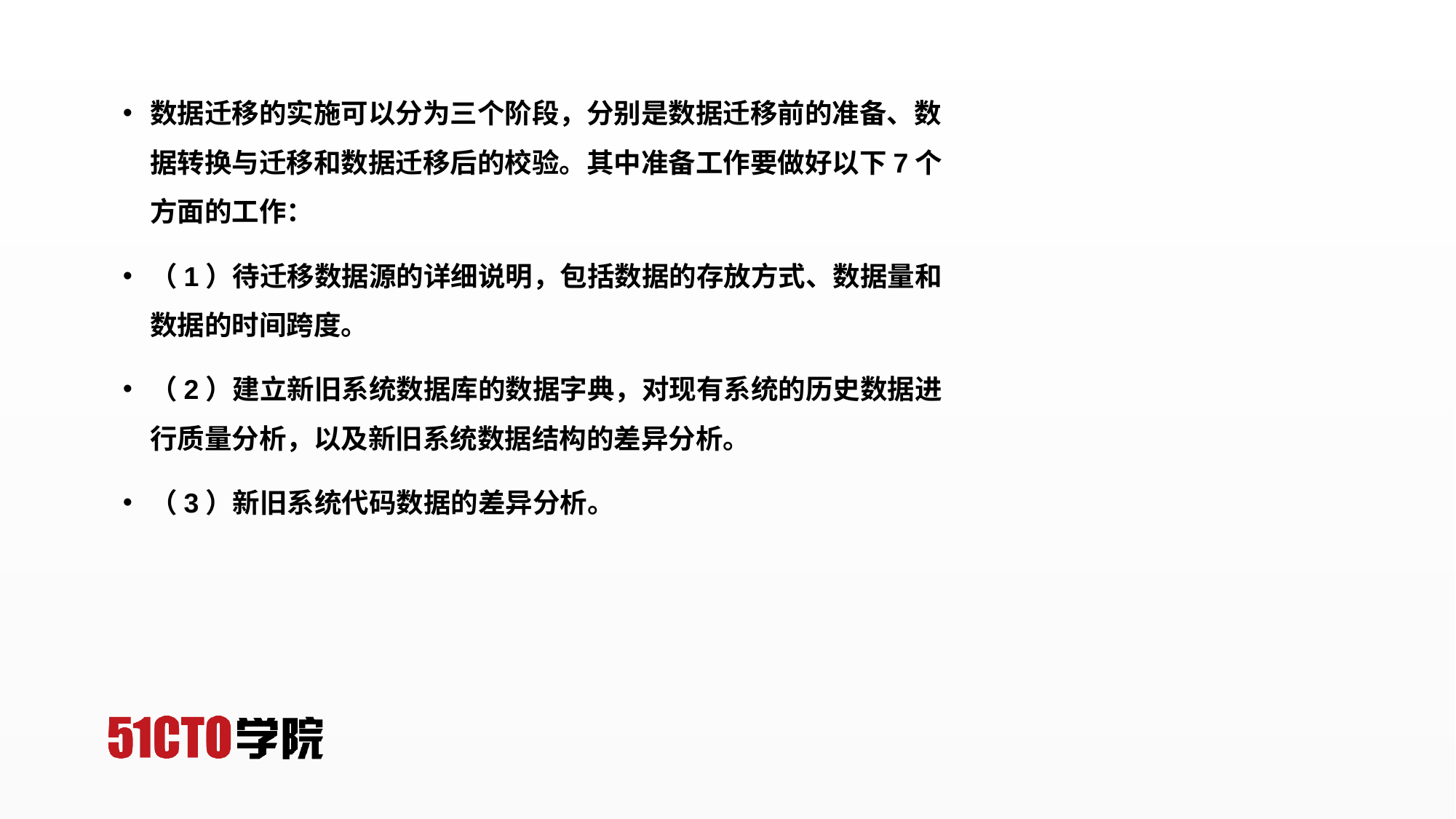

数据迁移的实施可以分为三个阶段，分别是数据迁移前的准备、数据转换与迁移和数据迁移后的校验。其中准备工作要做好以下7个方面的工作：
（1）待迁移数据源的详细说明，包括数据的存放方式、数据量和数据的时间跨度。
（2）建立新旧系统数据库的数据字典，对现有系统的历史数据进行质量分析，以及新旧系统数据结构的差异分析。
（3）新旧系统代码数据的差异分析。